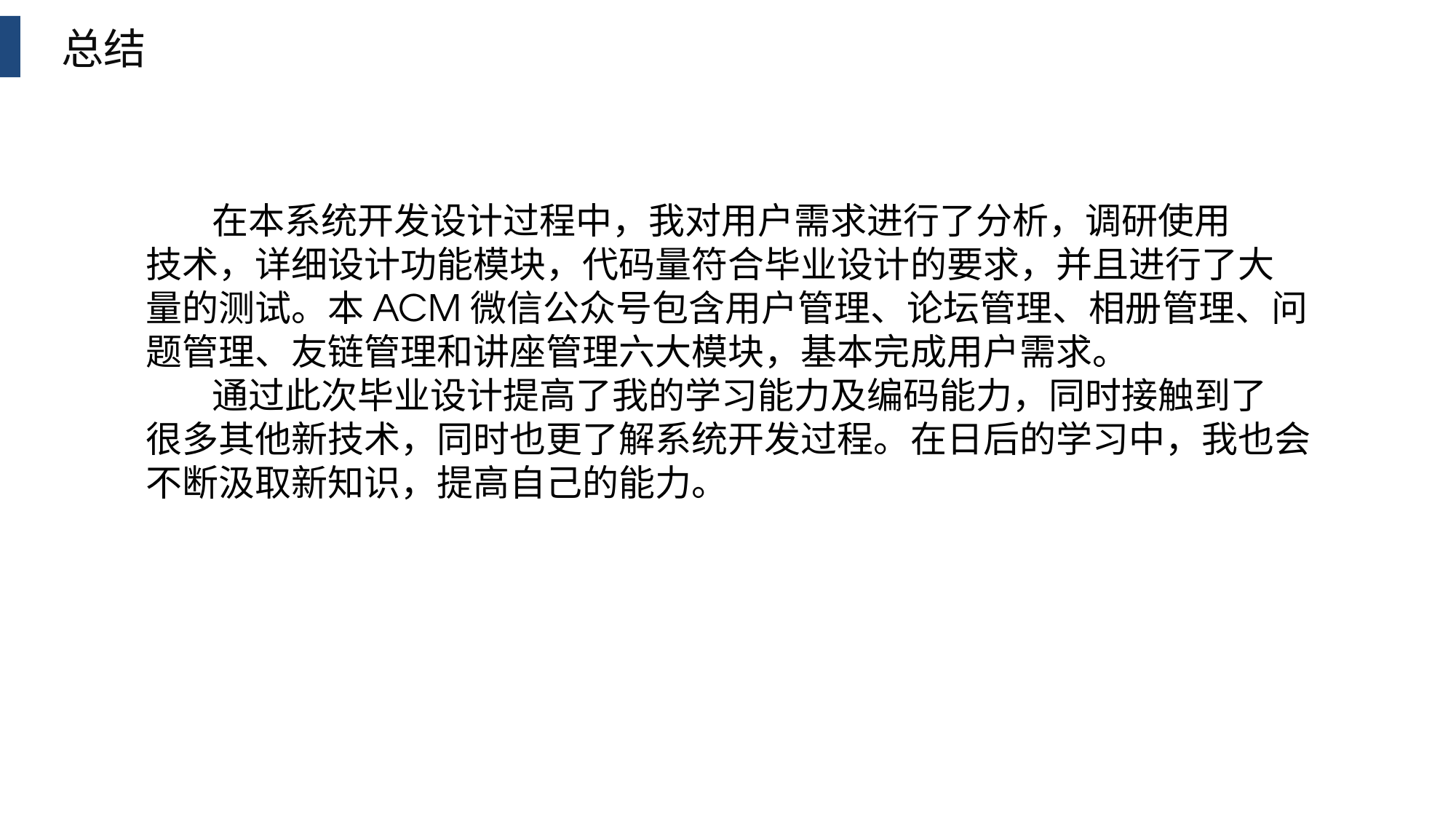

总结
       在本系统开发设计过程中，我对用户需求进行了分析，调研使用
技术，详细设计功能模块，代码量符合毕业设计的要求，并且进行了大
量的测试。本ACM微信公众号包含用户管理、论坛管理、相册管理、问
题管理、友链管理和讲座管理六大模块，基本完成用户需求。
       通过此次毕业设计提高了我的学习能力及编码能力，同时接触到了
很多其他新技术，同时也更了解系统开发过程。在日后的学习中，我也会
不断汲取新知识，提高自己的能力。